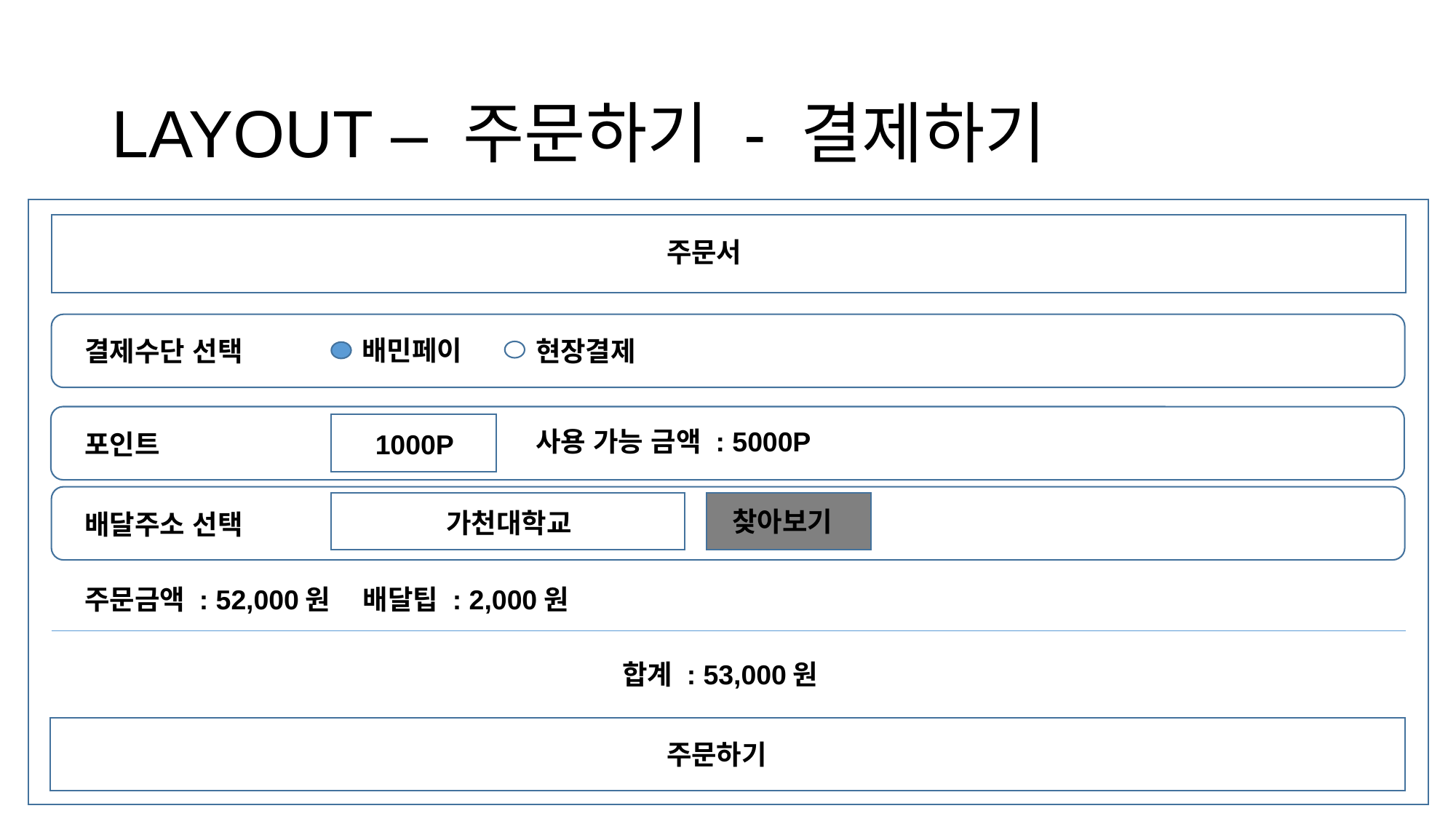

# LAYOUT – 주문하기 - 결제하기

주문서
22
배민페이
현장결제
결제수단 선택

22

사용 가능 금액 : 5000P
포인트
1000P
22

찾아보기
가천대학교
배달주소 선택
주문금액 : 52,000원
배달팁 : 2,000원
합계 : 53,000원

주문하기